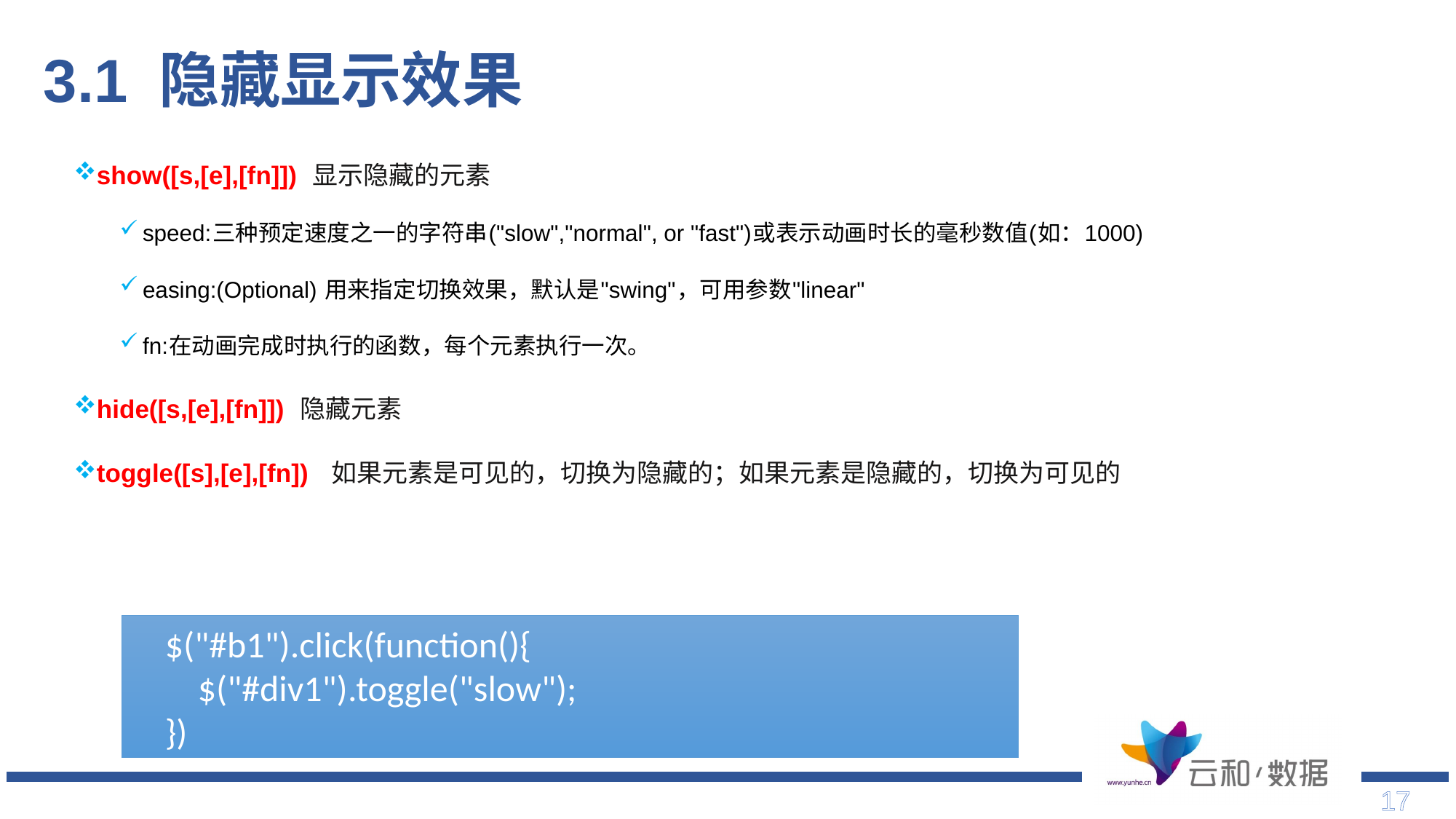

# 3.1 隐藏显示效果
show([s,[e],[fn]])  显示隐藏的元素
speed:三种预定速度之一的字符串("slow","normal", or "fast")或表示动画时长的毫秒数值(如：1000)
easing:(Optional) 用来指定切换效果，默认是"swing"，可用参数"linear"
fn:在动画完成时执行的函数，每个元素执行一次。
hide([s,[e],[fn]])  隐藏元素
toggle([s],[e],[fn])   如果元素是可见的，切换为隐藏的；如果元素是隐藏的，切换为可见的

    $("#b1").click(function(){
        $("#div1").toggle("slow");
    })